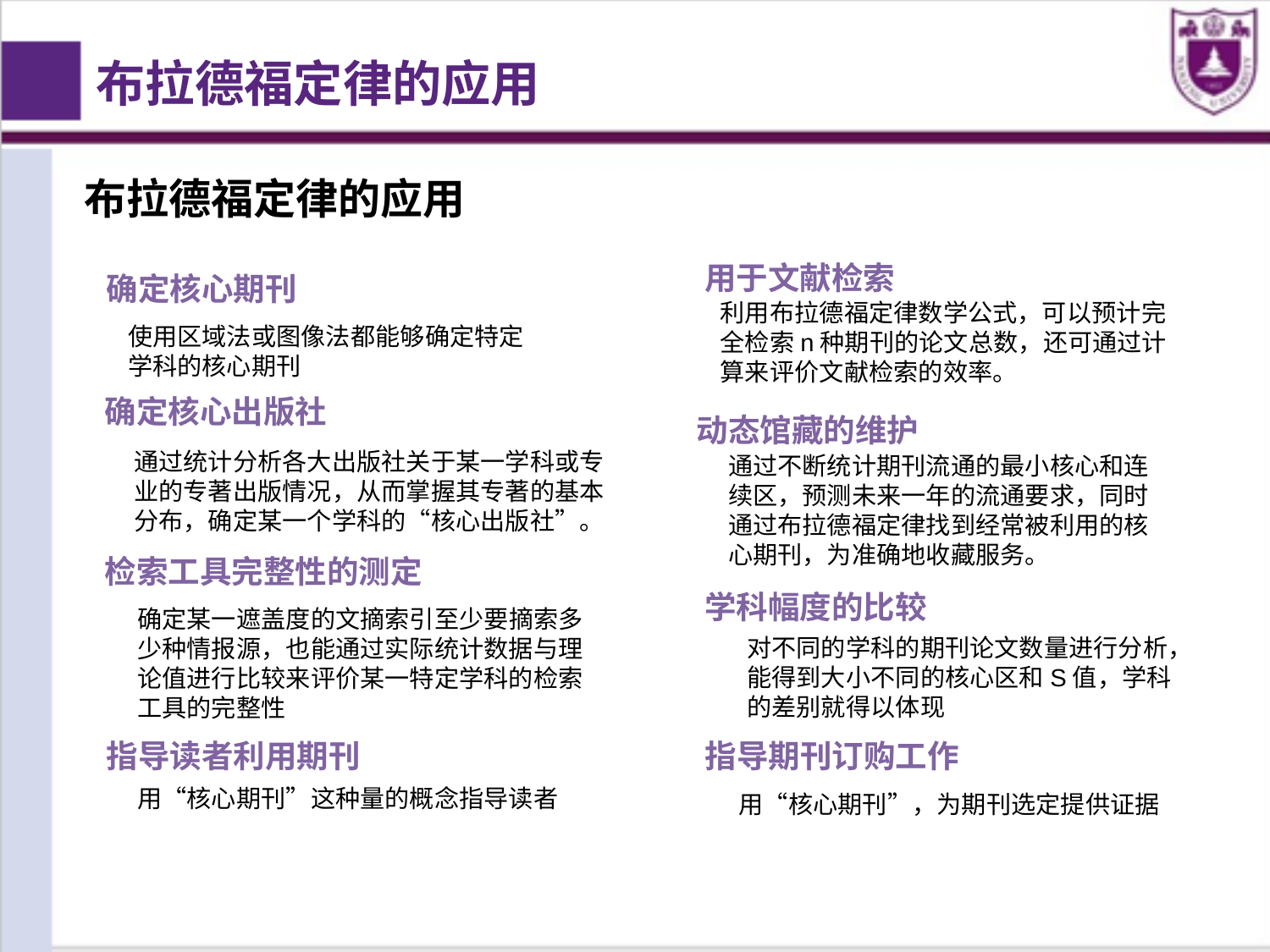

布拉德福定律的应用
布拉德福定律的应用
用于文献检索
确定核心期刊
利用布拉德福定律数学公式，可以预计完全检索n种期刊的论文总数，还可通过计算来评价文献检索的效率。
使用区域法或图像法都能够确定特定学科的核心期刊
确定核心出版社
动态馆藏的维护
通过统计分析各大出版社关于某一学科或专业的专著出版情况，从而掌握其专著的基本分布，确定某一个学科的“核心出版社”。
通过不断统计期刊流通的最小核心和连续区，预测未来一年的流通要求，同时通过布拉德福定律找到经常被利用的核心期刊，为准确地收藏服务。
检索工具完整性的测定
学科幅度的比较
确定某一遮盖度的文摘索引至少要摘索多少种情报源，也能通过实际统计数据与理论值进行比较来评价某一特定学科的检索工具的完整性
对不同的学科的期刊论文数量进行分析，能得到大小不同的核心区和S值，学科的差别就得以体现
指导读者利用期刊
指导期刊订购工作
用“核心期刊”这种量的概念指导读者
用“核心期刊”，为期刊选定提供证据
25